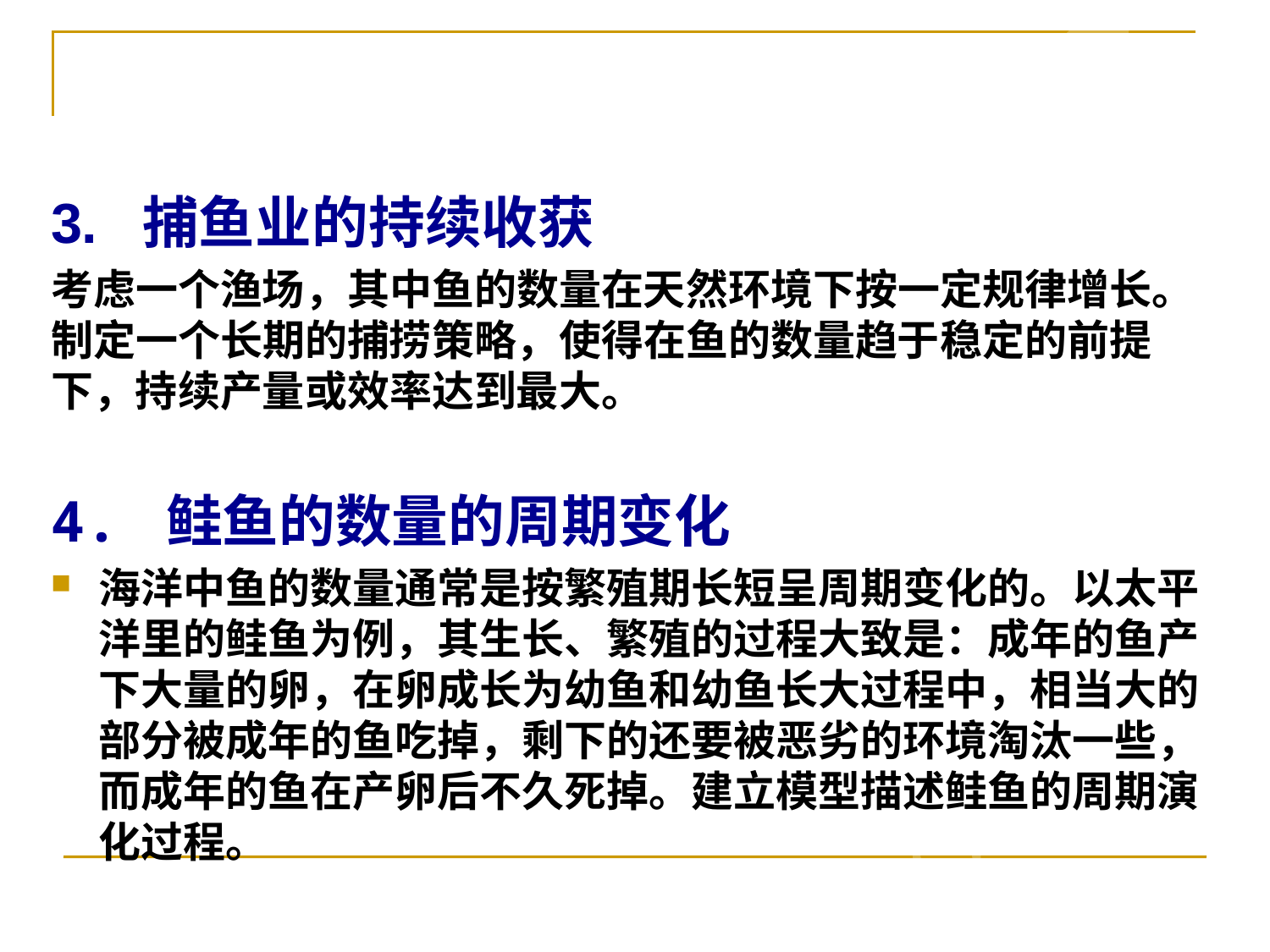

3.  捕鱼业的持续收获
考虑一个渔场，其中鱼的数量在天然环境下按一定规律增长。制定一个长期的捕捞策略，使得在鱼的数量趋于稳定的前提下，持续产量或效率达到最大。

4. 鲑鱼的数量的周期变化
海洋中鱼的数量通常是按繁殖期长短呈周期变化的。以太平洋里的鲑鱼为例，其生长、繁殖的过程大致是：成年的鱼产下大量的卵，在卵成长为幼鱼和幼鱼长大过程中，相当大的部分被成年的鱼吃掉，剩下的还要被恶劣的环境淘汰一些，而成年的鱼在产卵后不久死掉。建立模型描述鲑鱼的周期演化过程。